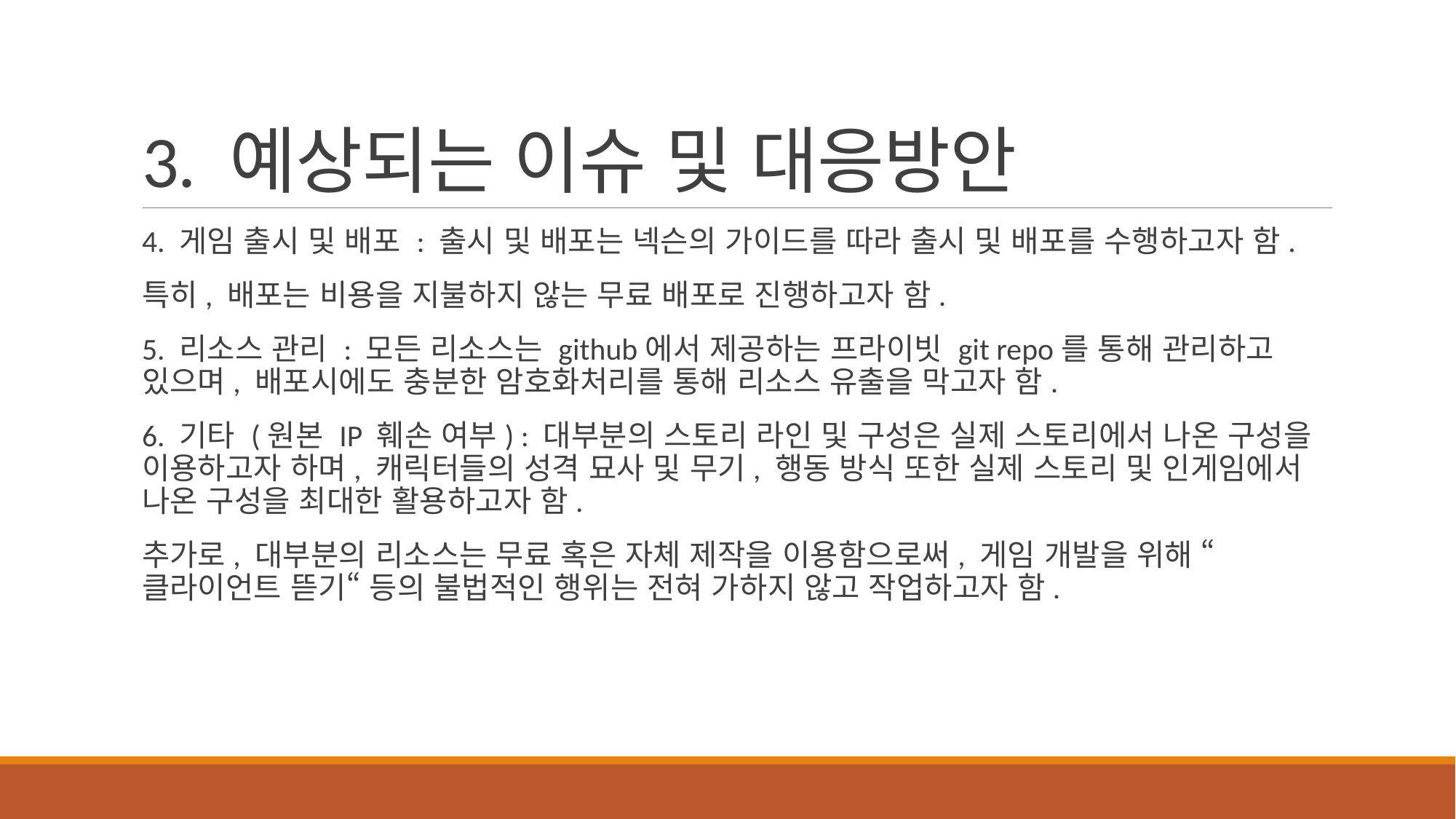

# 3. 예상되는 이슈 및 대응방안
4. 게임 출시 및 배포 : 출시 및 배포는 넥슨의 가이드를 따라 출시 및 배포를 수행하고자 함.
특히, 배포는 비용을 지불하지 않는 무료 배포로 진행하고자 함.
5. 리소스 관리 : 모든 리소스는 github에서 제공하는 프라이빗 git repo를 통해 관리하고 있으며, 배포시에도 충분한 암호화처리를 통해 리소스 유출을 막고자 함.
6. 기타 (원본 IP 훼손 여부) : 대부분의 스토리 라인 및 구성은 실제 스토리에서 나온 구성을 이용하고자 하며, 캐릭터들의 성격 묘사 및 무기, 행동 방식 또한 실제 스토리 및 인게임에서 나온 구성을 최대한 활용하고자 함.
추가로, 대부분의 리소스는 무료 혹은 자체 제작을 이용함으로써, 게임 개발을 위해 “클라이언트 뜯기“ 등의 불법적인 행위는 전혀 가하지 않고 작업하고자 함.